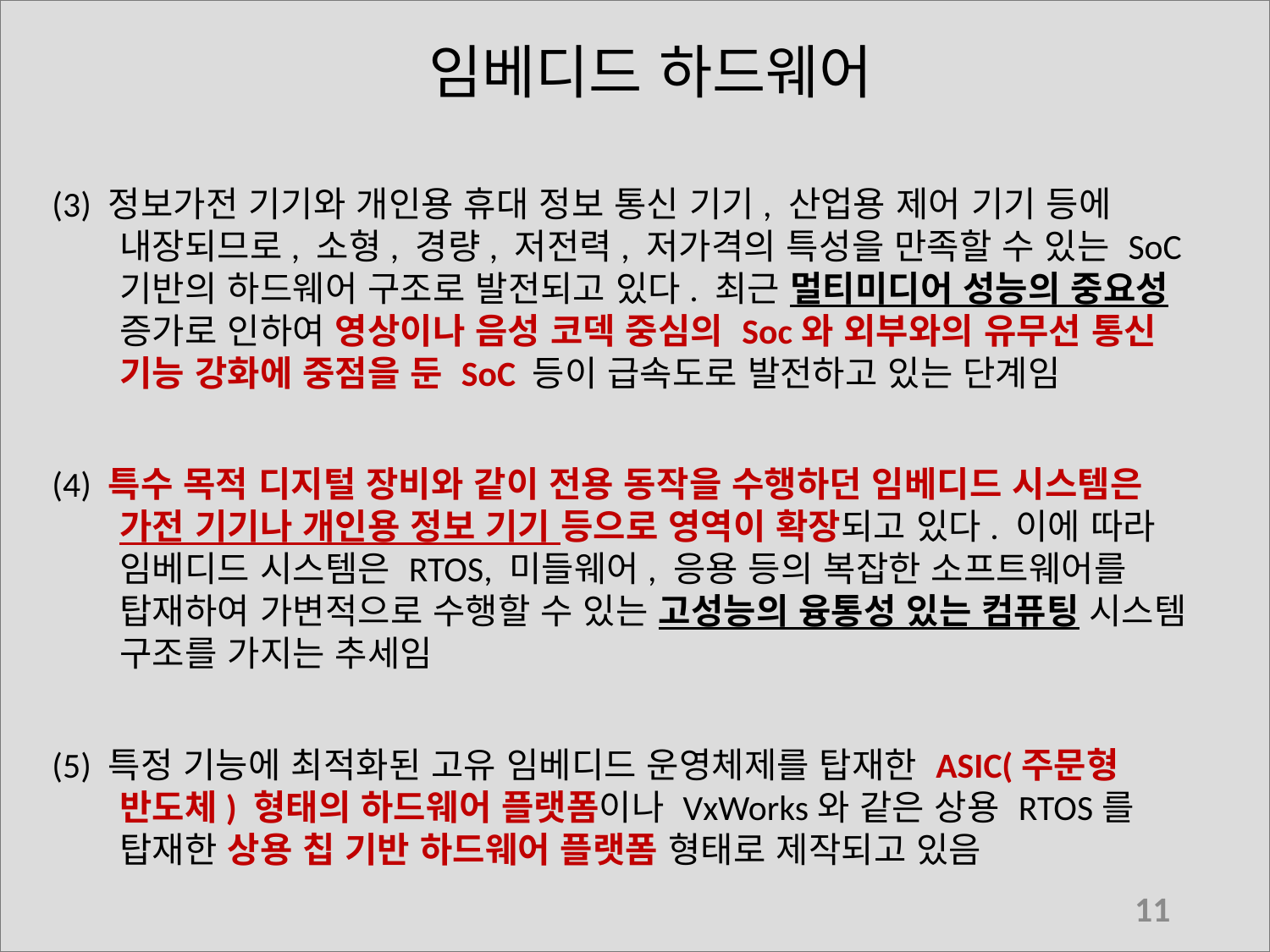

# 임베디드 하드웨어

    (3) 정보가전 기기와 개인용 휴대 정보 통신 기기, 산업용 제어 기기 등에 내장되므로, 소형, 경량, 저전력, 저가격의 특성을 만족할 수 있는 SoC 기반의 하드웨어 구조로 발전되고 있다. 최근 멀티미디어 성능의 중요성 증가로 인하여 영상이나 음성 코덱 중심의 Soc와 외부와의 유무선 통신 기능 강화에 중점을 둔 SoC 등이 급속도로 발전하고 있는 단계임

    (4) 특수 목적 디지털 장비와 같이 전용 동작을 수행하던 임베디드 시스템은 가전 기기나 개인용 정보 기기 등으로 영역이 확장되고 있다. 이에 따라 임베디드 시스템은 RTOS, 미들웨어, 응용 등의 복잡한 소프트웨어를 탑재하여 가변적으로 수행할 수 있는 고성능의 융통성 있는 컴퓨팅 시스템 구조를 가지는 추세임

    (5) 특정 기능에 최적화된 고유 임베디드 운영체제를 탑재한 ASIC(주문형 반도체) 형태의 하드웨어 플랫폼이나 VxWorks와 같은 상용 RTOS를 탑재한 상용 칩 기반 하드웨어 플랫폼 형태로 제작되고 있음

11